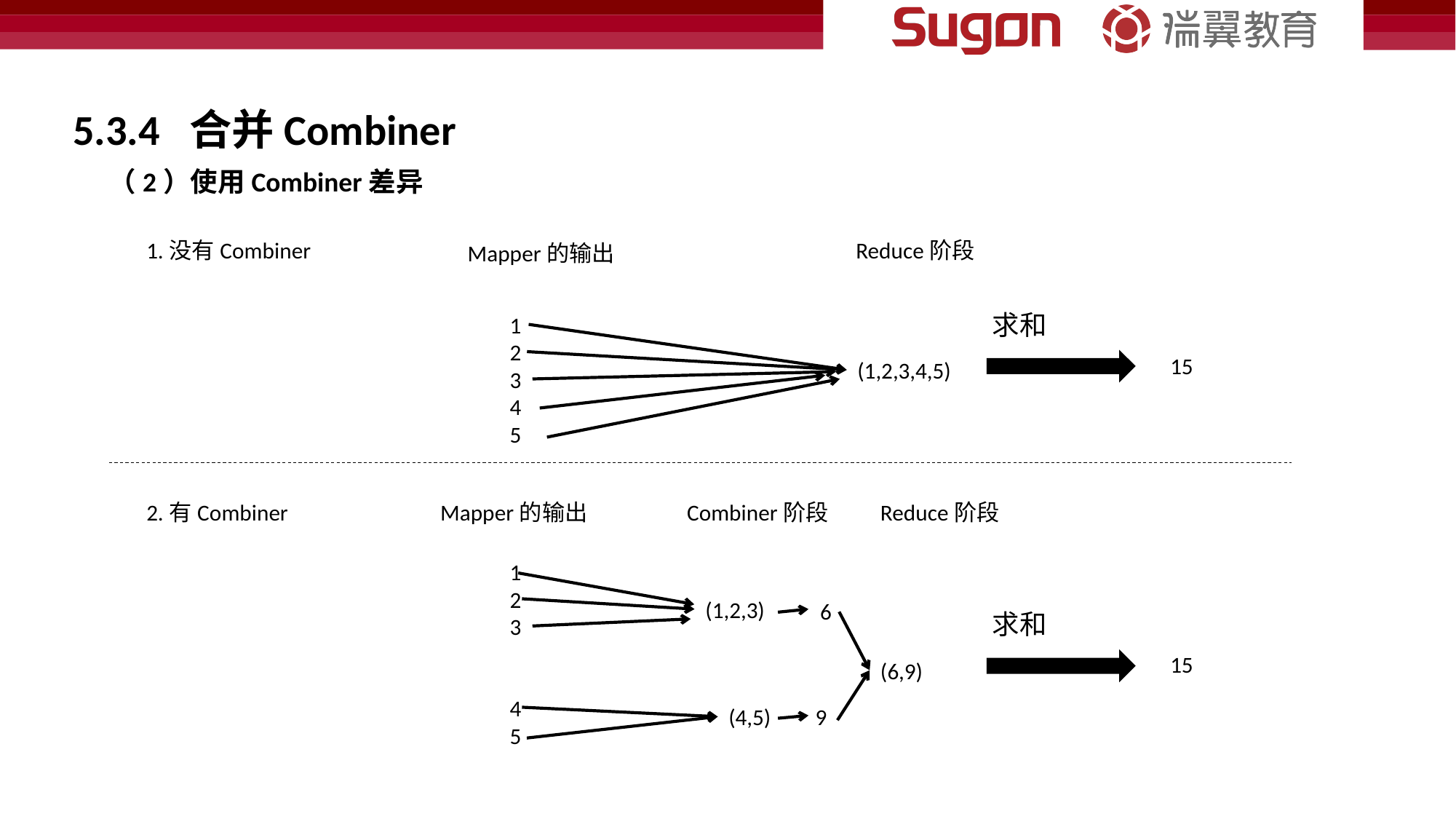

5.3.4  合并Combiner
（2）使用Combiner差异
1.没有Combiner
Reduce阶段
Mapper的输出
求和
1
2
3
4
5
15
(1,2,3,4,5)

2.有Combiner
Mapper的输出
Combiner阶段
Reduce阶段
1
2
3

4
5
(1,2,3)
6
求和
15
(6,9)

(4,5)
9